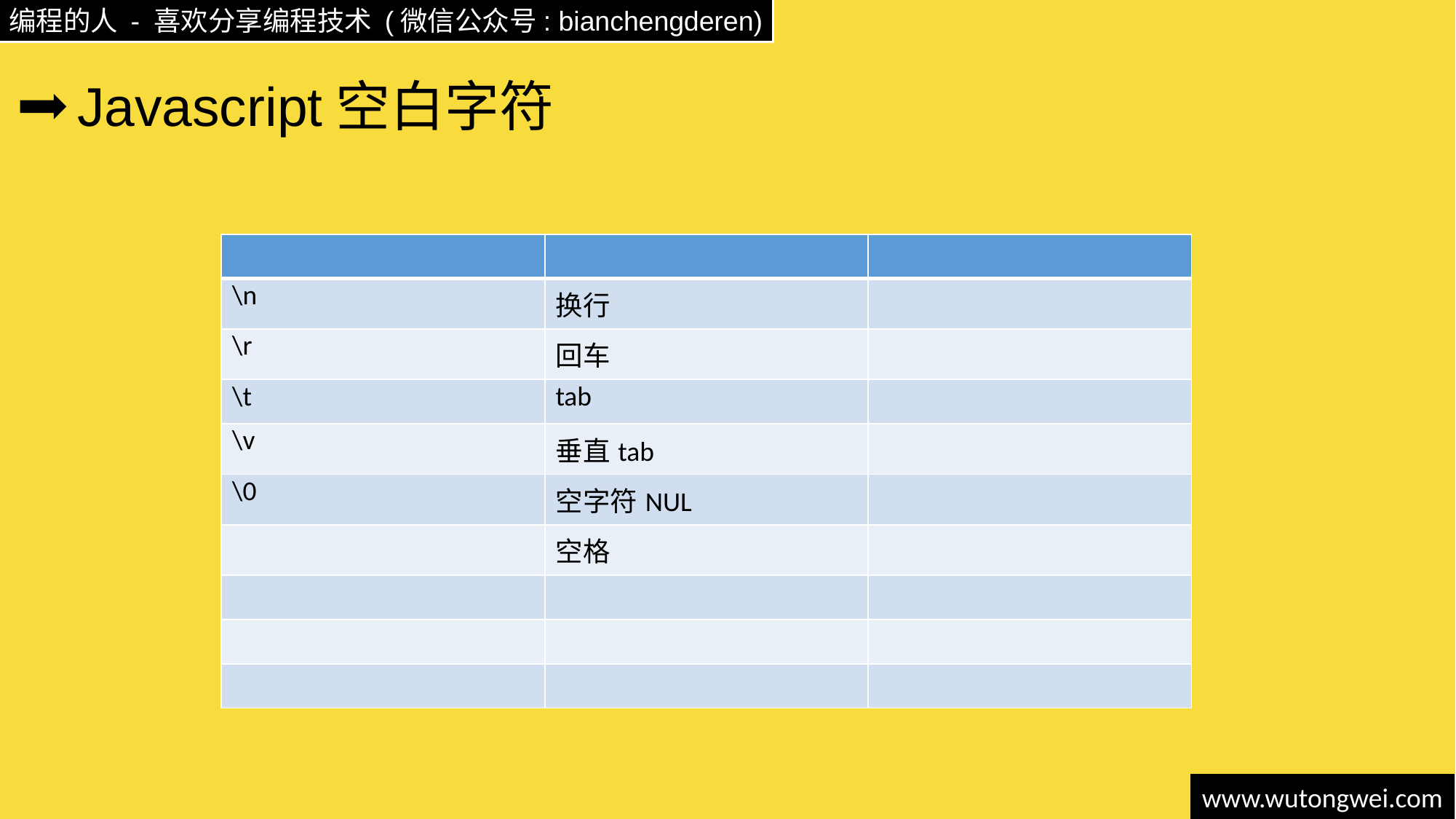

# Javascript空白字符
|  |  |  |
| --- | --- | --- |
| \n | 换行 |  |
| \r | 回车 |  |
| \t | tab |  |
| \v | 垂直tab |  |
| \0 | 空字符NUL |  |
|  | 空格 |  |
|  |  |  |
|  |  |  |
|  |  |  |